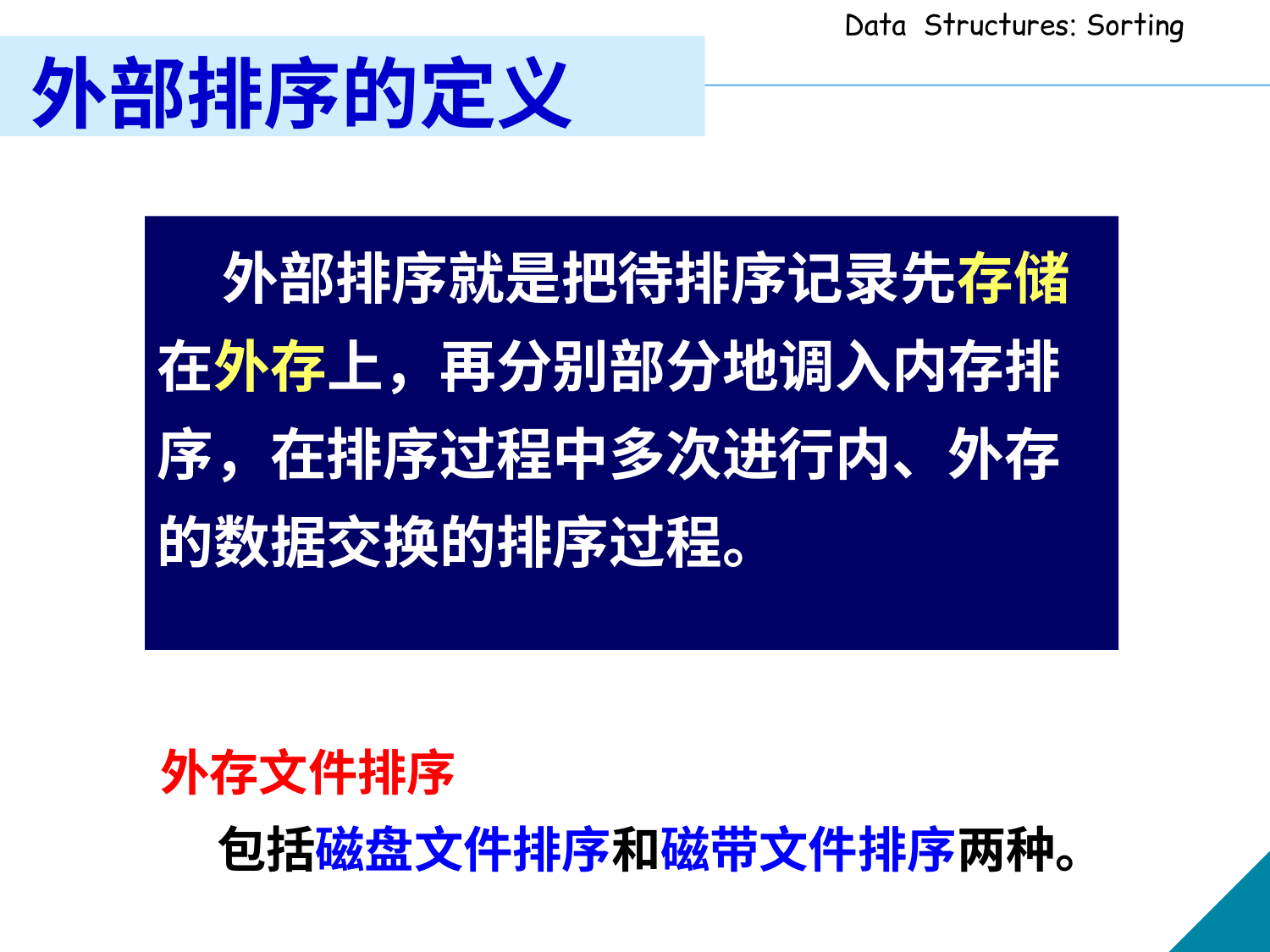

# 外部排序的定义
    外部排序就是把待排序记录先存储在外存上，再分别部分地调入内存排序，在排序过程中多次进行内、外存的数据交换的排序过程。
外存文件排序
    包括磁盘文件排序和磁带文件排序两种。